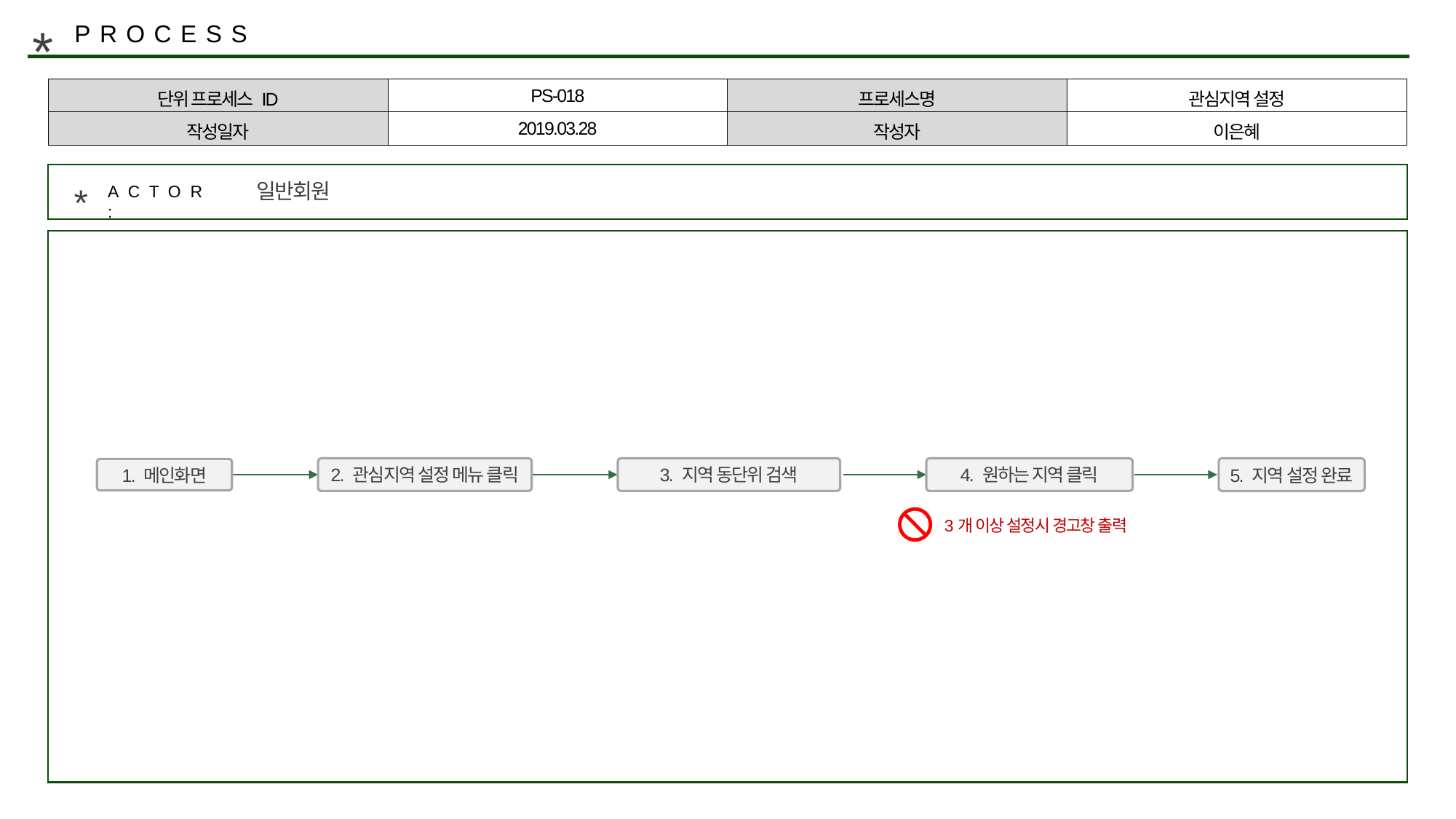

*
PROCESS
| 단위 프로세스 ID | PS-018 | 프로세스명 | 관심지역 설정 |
| --- | --- | --- | --- |
| 작성일자 | 2019.03.28 | 작성자 | 이은혜 |

일반회원
*
ACTOR :

5. 지역 설정 완료
2. 관심지역 설정 메뉴 클릭
3. 지역 동단위 검색
4. 원하는 지역 클릭
1. 메인화면

3개 이상 설정시 경고창 출력